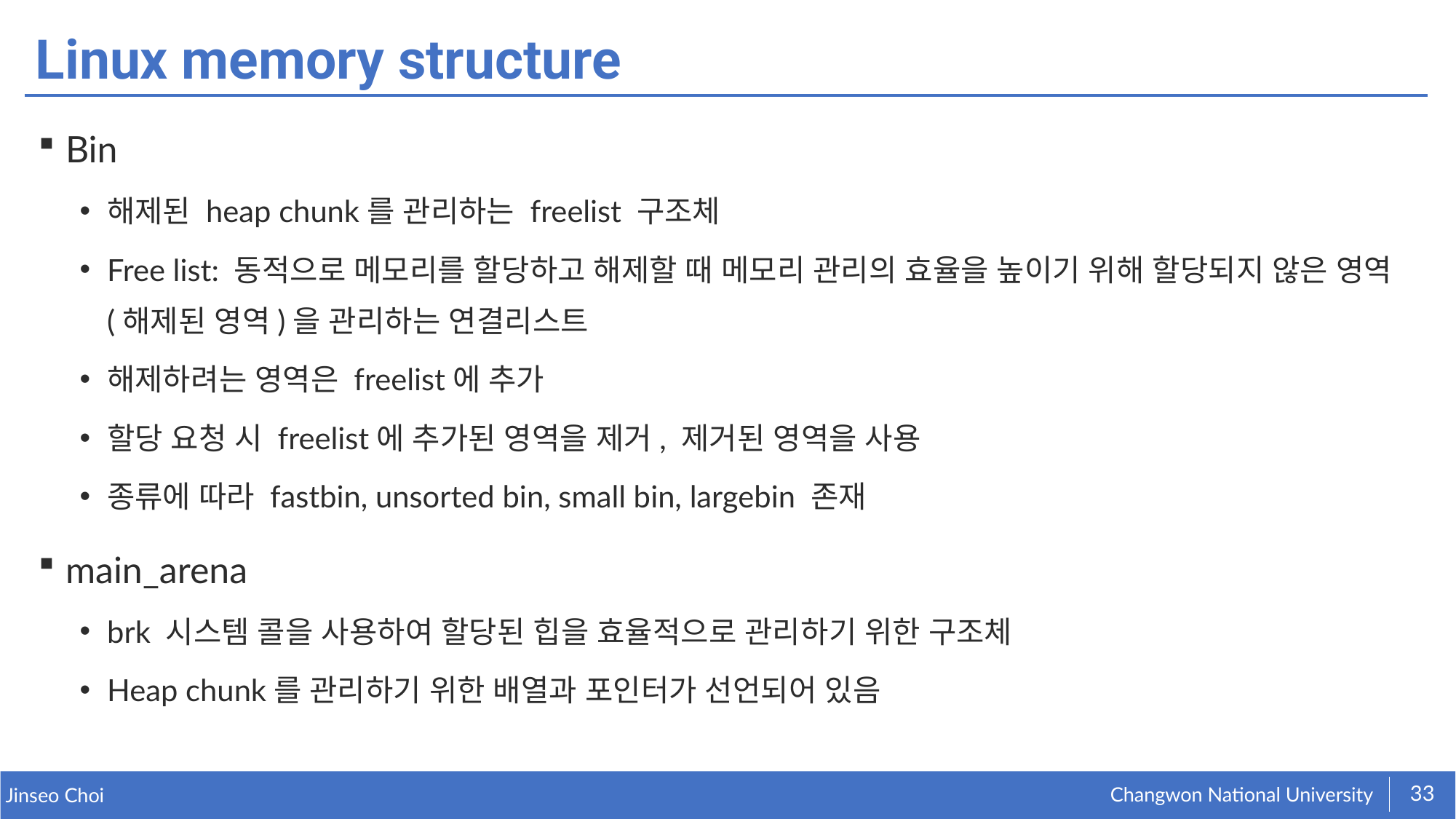

# Linux memory structure
Bin
해제된 heap chunk를 관리하는 freelist 구조체
Free list: 동적으로 메모리를 할당하고 해제할 때 메모리 관리의 효율을 높이기 위해 할당되지 않은 영역(해제된 영역)을 관리하는 연결리스트
해제하려는 영역은 freelist에 추가
할당 요청 시 freelist에 추가된 영역을 제거, 제거된 영역을 사용
종류에 따라 fastbin, unsorted bin, small bin, largebin 존재
main_arena
brk 시스템 콜을 사용하여 할당된 힙을 효율적으로 관리하기 위한 구조체
Heap chunk를 관리하기 위한 배열과 포인터가 선언되어 있음
33